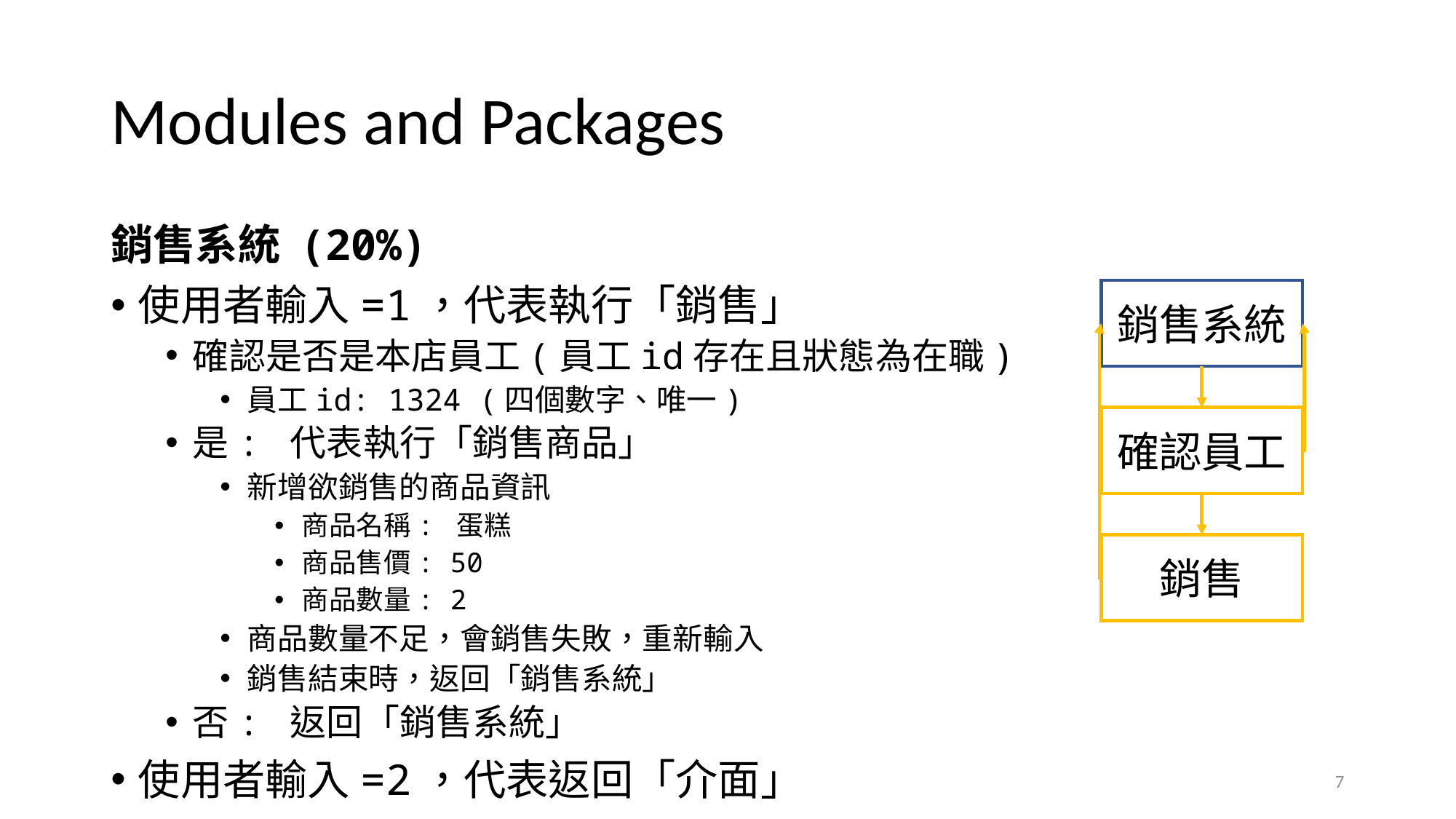

# Modules and Packages
銷售系統 (20%)
使用者輸入=1，代表執行「銷售」
確認是否是本店員工(員工id存在且狀態為在職)
員工id: 1324 (四個數字、唯一)
是: 代表執行「銷售商品」
新增欲銷售的商品資訊
商品名稱: 蛋糕
商品售價: 50
商品數量: 2
商品數量不足，會銷售失敗，重新輸入
銷售結束時，返回「銷售系統」
否: 返回「銷售系統」
使用者輸入=2，代表返回「介面」
銷售系統
確認員工
銷售
7